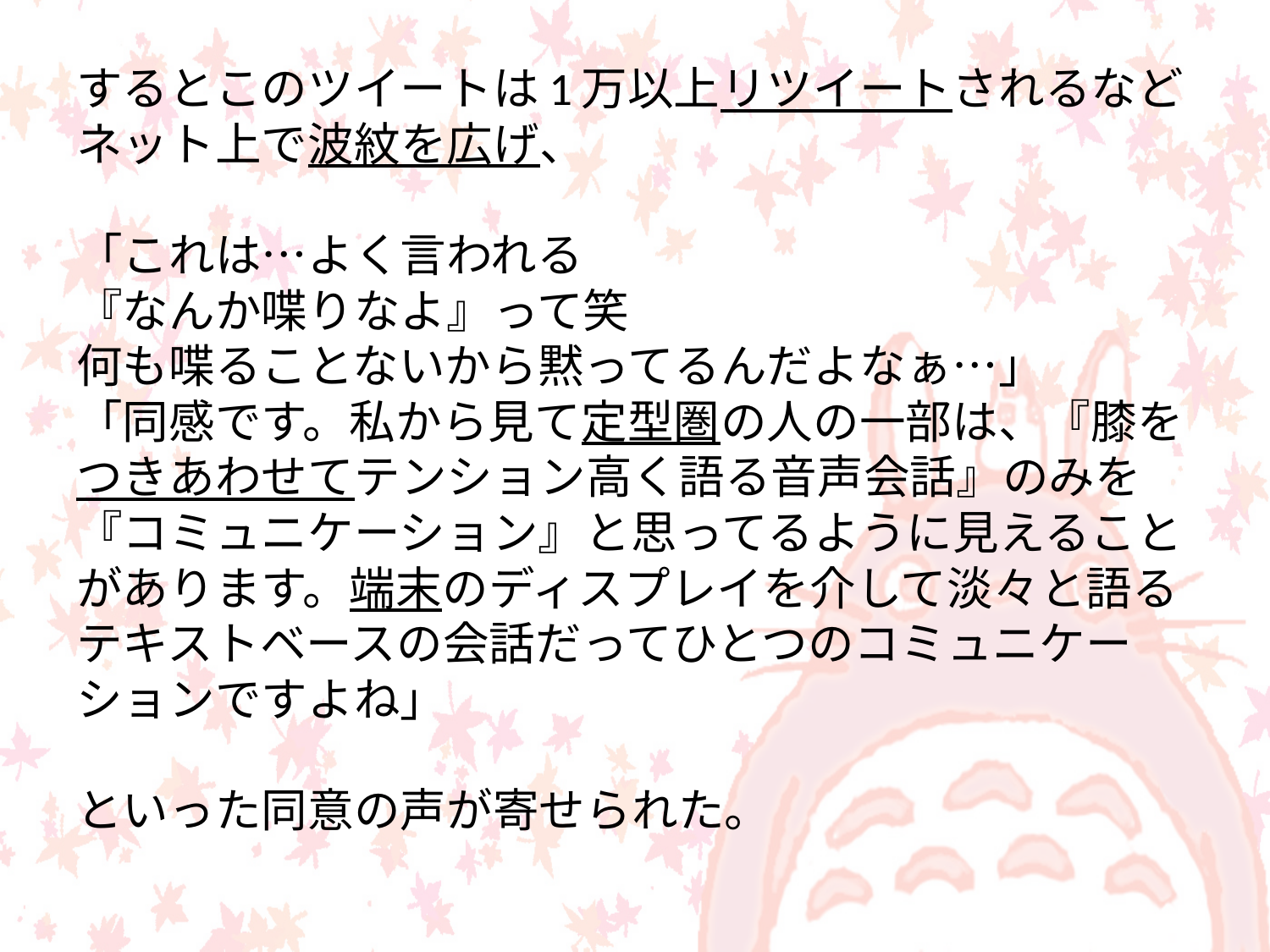

するとこのツイートは1万以上リツイートされるなどネット上で波紋を広げ、
「これは…よく言われる
『なんか喋りなよ』って笑
何も喋ることないから黙ってるんだよなぁ…」
「同感です。私から見て定型圏の人の一部は、『膝をつきあわせてテンション高く語る音声会話』のみを『コミュニケーション』と思ってるように見えることがあります。端末のディスプレイを介して淡々と語るテキストベースの会話だってひとつのコミュニケーションですよね」
といった同意の声が寄せられた。